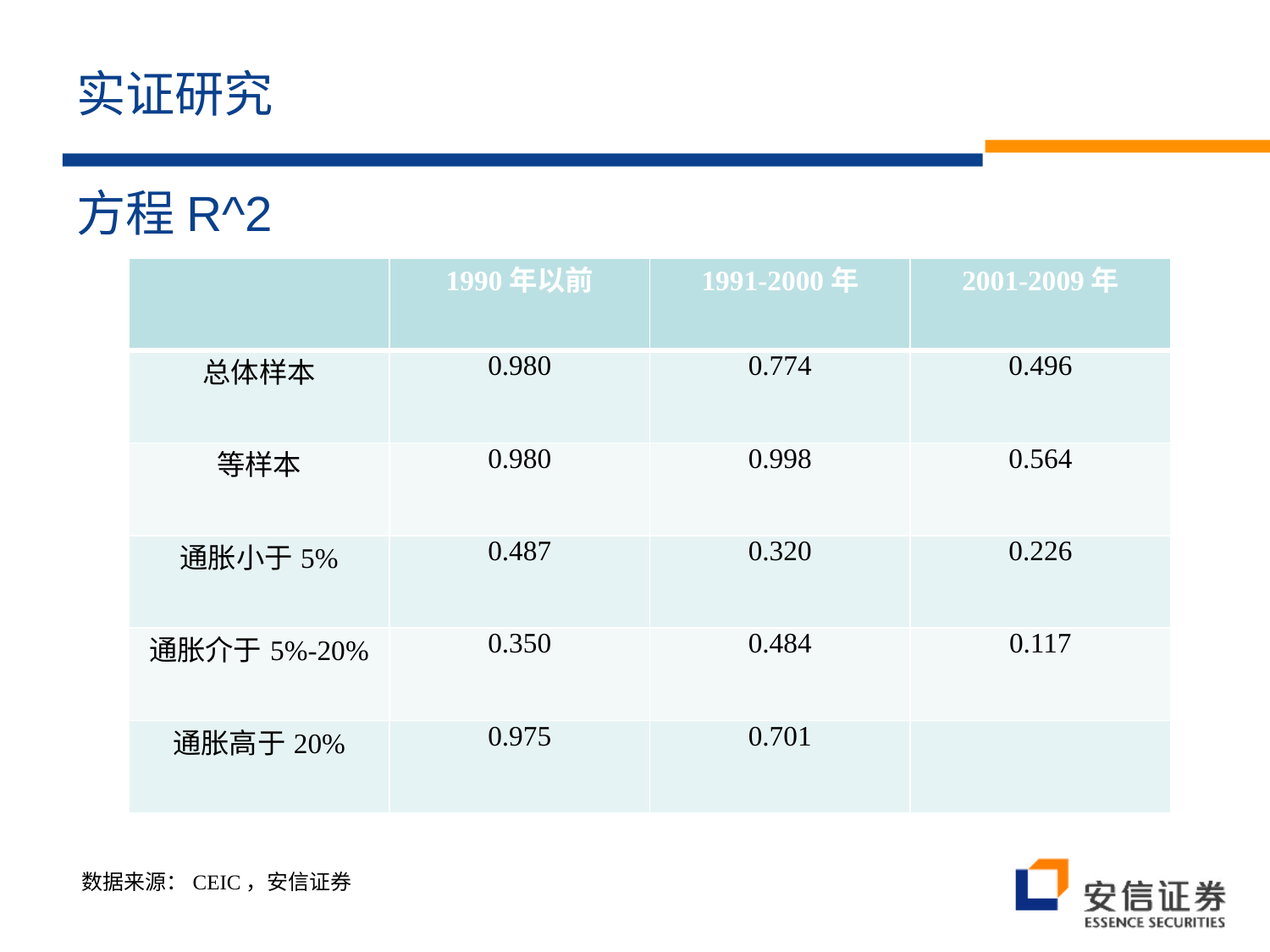

# 实证研究
方程R^2
|  | 1990年以前 | 1991-2000年 | 2001-2009年 |
| --- | --- | --- | --- |
| 总体样本 | 0.980 | 0.774 | 0.496 |
| 等样本 | 0.980 | 0.998 | 0.564 |
| 通胀小于5% | 0.487 | 0.320 | 0.226 |
| 通胀介于5%-20% | 0.350 | 0.484 | 0.117 |
| 通胀高于20% | 0.975 | 0.701 |  |
数据来源：CEIC，安信证券